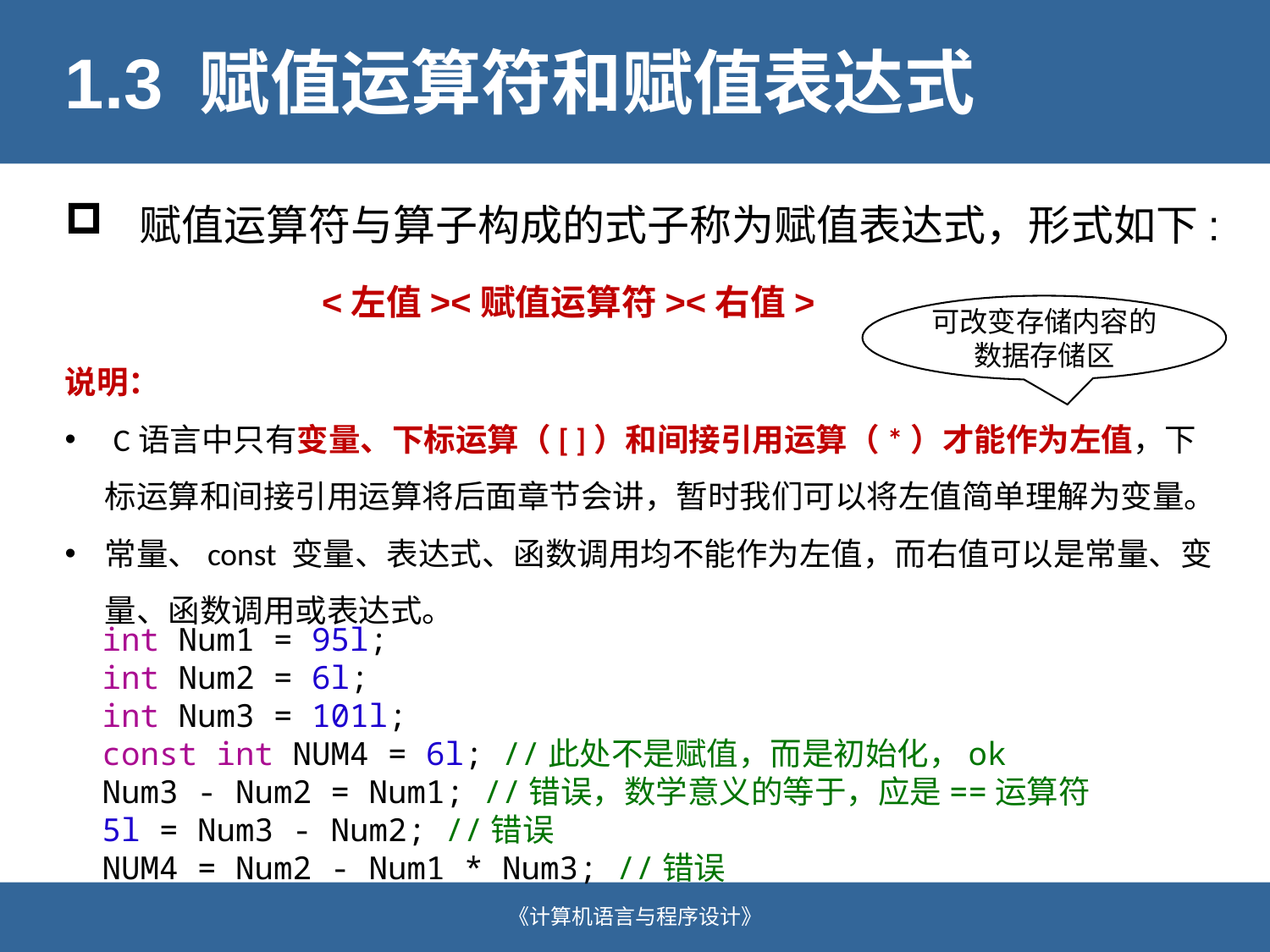

# 1.3 赋值运算符和赋值表达式
赋值运算符与算子构成的式子称为赋值表达式，形式如下:
<左值><赋值运算符><右值>
可改变存储内容的数据存储区
说明：
 C语言中只有变量、下标运算（[ ]）和间接引用运算（*）才能作为左值，下标运算和间接引用运算将后面章节会讲，暂时我们可以将左值简单理解为变量。
常量、const 变量、表达式、函数调用均不能作为左值，而右值可以是常量、变量、函数调用或表达式。
    int Num1 = 95l;
    int Num2 = 6l;
    int Num3 = 101l;
    const int NUM4 = 6l; //此处不是赋值，而是初始化，ok
    Num3 - Num2 = Num1; //错误，数学意义的等于，应是==运算符
    5l = Num3 - Num2; //错误
    NUM4 = Num2 - Num1 * Num3; //错误

《计算机语言与程序设计》
30